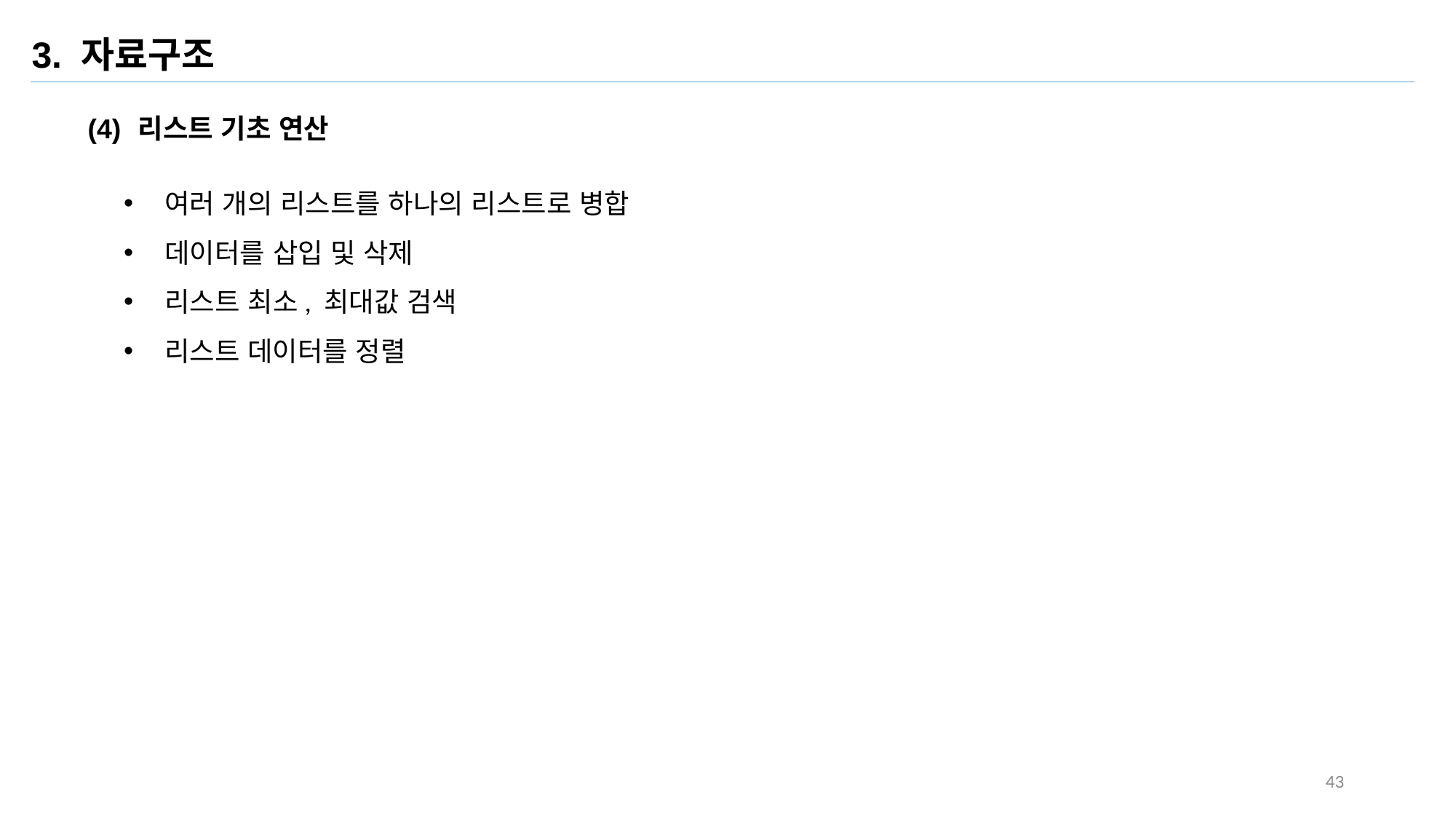

3. 자료구조
(4)  리스트 기초 연산
여러 개의 리스트를 하나의 리스트로 병합
데이터를 삽입 및 삭제
리스트 최소, 최대값 검색
리스트 데이터를 정렬
#1
#2
#3
#4
#5
43